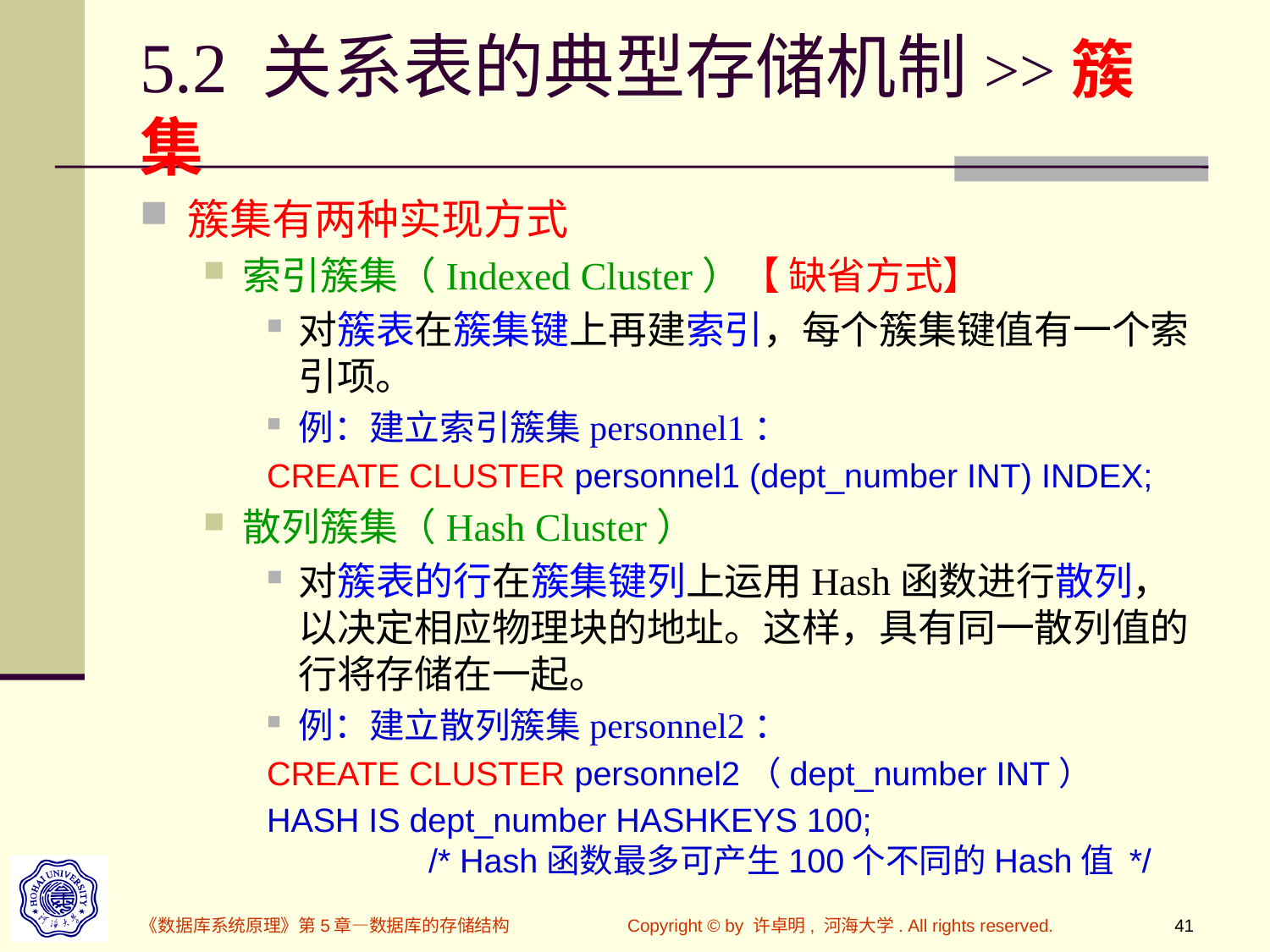

# 5.2 关系表的典型存储机制>>簇集
簇集有两种实现方式
索引簇集（Indexed Cluster）【 缺省方式】
对簇表在簇集键上再建索引，每个簇集键值有一个索引项。
例：建立索引簇集personnel1：
CREATE CLUSTER personnel1 (dept_number INT) INDEX;
散列簇集（Hash Cluster）
对簇表的行在簇集键列上运用Hash函数进行散列，以决定相应物理块的地址。这样，具有同一散列值的行将存储在一起。
例：建立散列簇集personnel2：
CREATE CLUSTER personnel2（dept_number INT）
HASH IS dept_number HASHKEYS 100;
              /* Hash函数最多可产生100个不同的Hash值 */
《数据库系统原理》第5章—数据库的存储结构
Copyright © by 许卓明, 河海大学. All rights reserved.
41